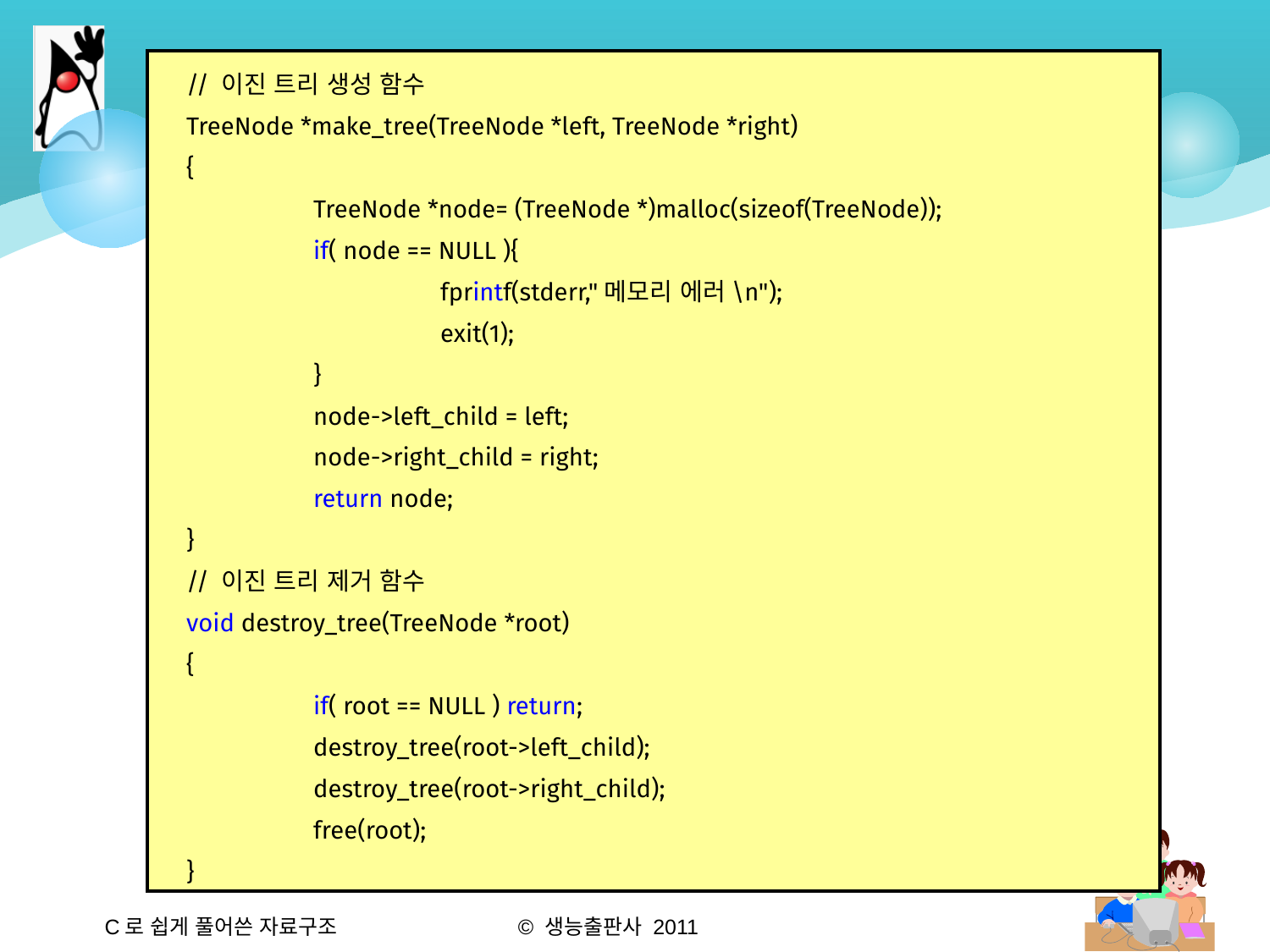

# 허프만 코드 프로그램
// 이진 트리 생성 함수
TreeNode *make_tree(TreeNode *left, TreeNode *right)
{
	TreeNode *node= (TreeNode *)malloc(sizeof(TreeNode));
	if( node == NULL ){
		fprintf(stderr,"메모리 에러\n");
		exit(1);
	}
	node->left_child = left;
	node->right_child = right;
	return node;
}
// 이진 트리 제거 함수
void destroy_tree(TreeNode *root)
{
	if( root == NULL ) return;
	destroy_tree(root->left_child);
	destroy_tree(root->right_child);
	free(root);
}